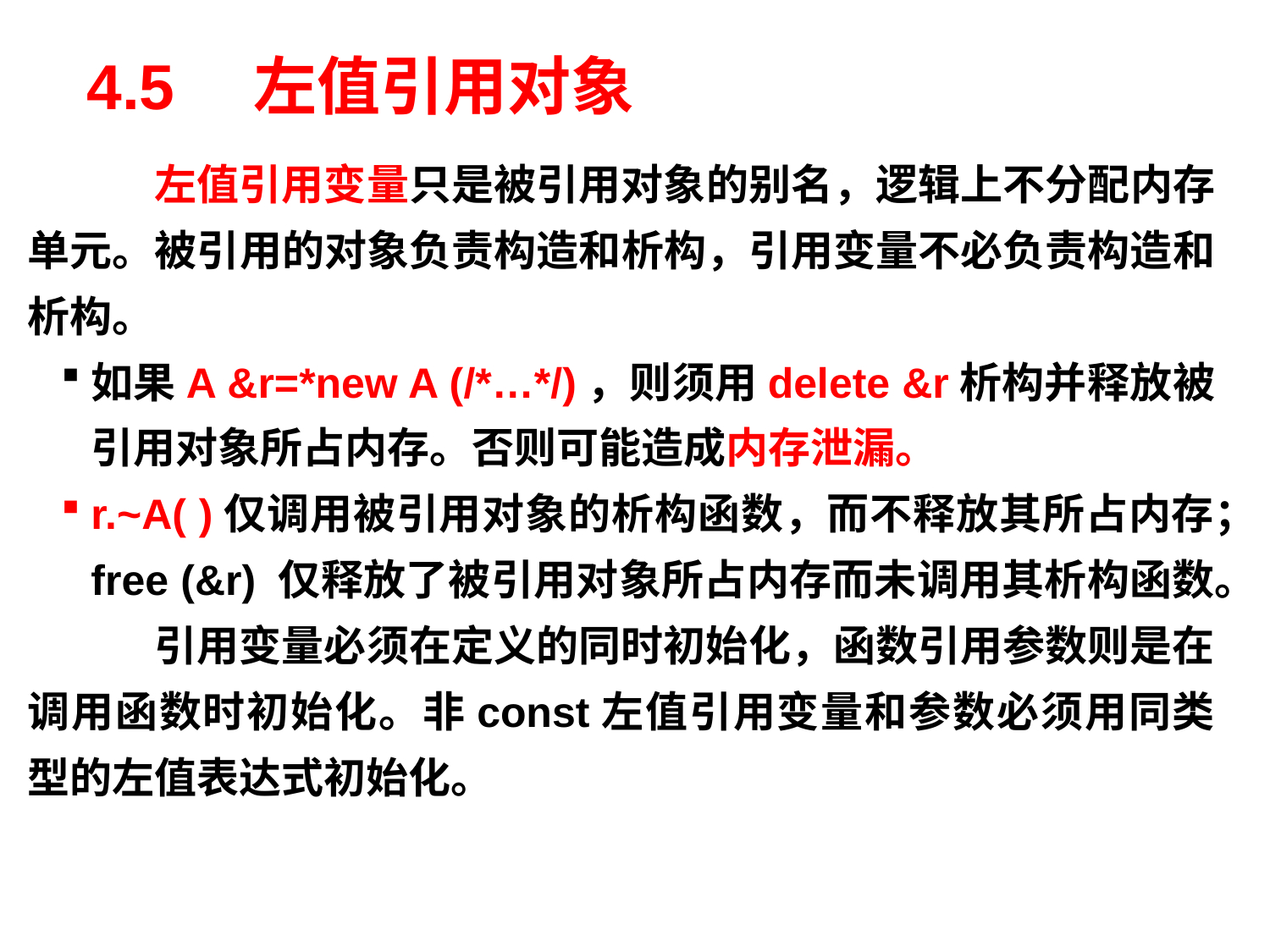

# 4.5　左值引用对象
	左值引用变量只是被引用对象的别名，逻辑上不分配内存单元。被引用的对象负责构造和析构，引用变量不必负责构造和析构。
如果A &r=*new A (/*…*/)，则须用delete &r析构并释放被引用对象所占内存。否则可能造成内存泄漏。
r.~A( )仅调用被引用对象的析构函数，而不释放其所占内存；free (&r) 仅释放了被引用对象所占内存而未调用其析构函数。
	引用变量必须在定义的同时初始化，函数引用参数则是在调用函数时初始化。非const左值引用变量和参数必须用同类型的左值表达式初始化。